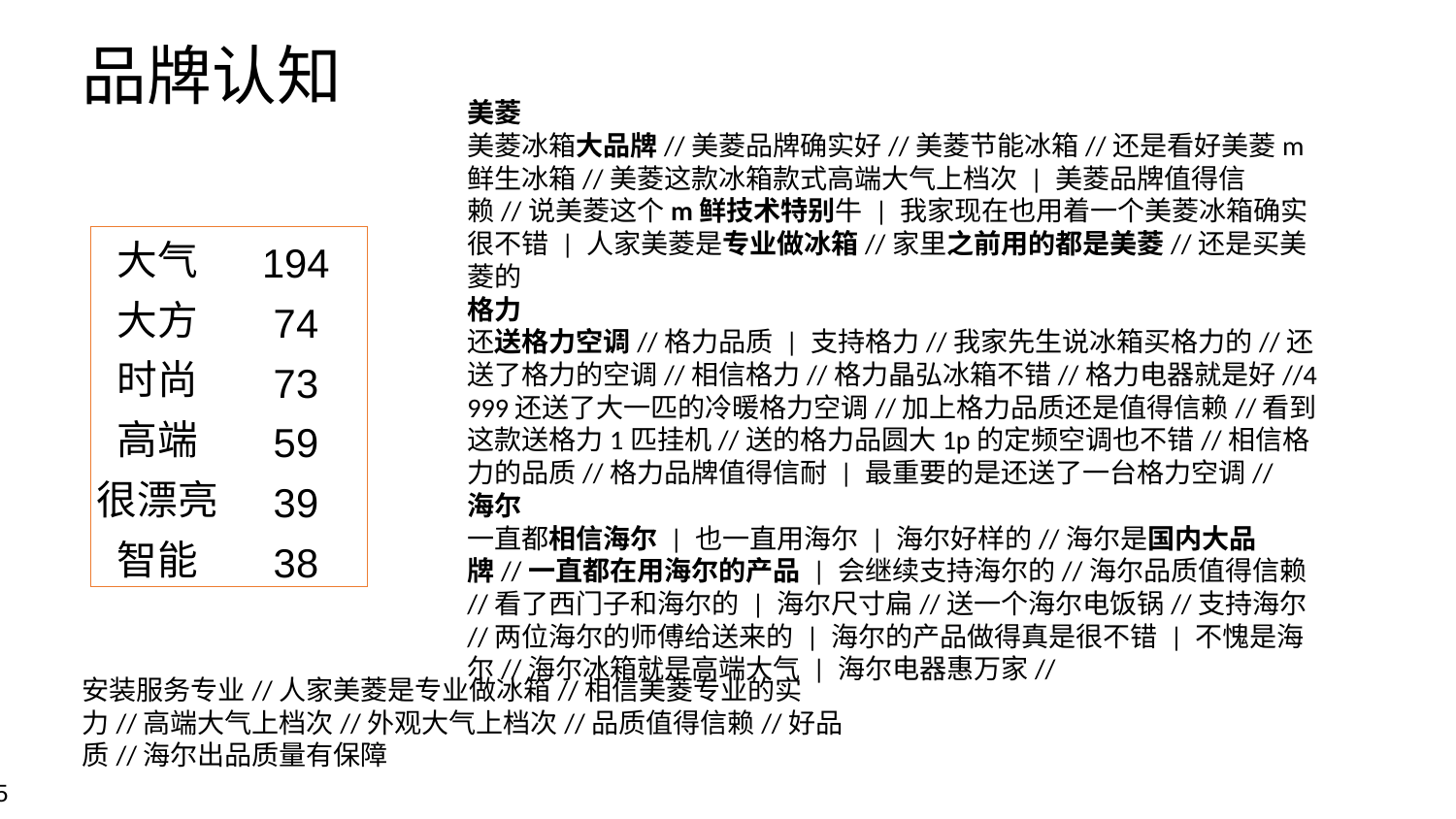

# 品牌认知
美菱
美菱冰箱大品牌//美菱品牌确实好//美菱节能冰箱//还是看好美菱m鲜生冰箱//美菱这款冰箱款式高端大气上档次 | 美菱品牌值得信赖//说美菱这个m鲜技术特别牛 | 我家现在也用着一个美菱冰箱确实很不错 | 人家美菱是专业做冰箱//家里之前用的都是美菱//还是买美菱的
格力
还送格力空调//格力品质 | 支持格力//我家先生说冰箱买格力的//还送了格力的空调//相信格力//格力晶弘冰箱不错//格力电器就是好//4999还送了大一匹的冷暖格力空调//加上格力品质还是值得信赖//看到这款送格力1匹挂机//送的格力品圆大1p的定频空调也不错//相信格力的品质//格力品牌值得信耐 | 最重要的是还送了一台格力空调//
海尔
一直都相信海尔 | 也一直用海尔 | 海尔好样的//海尔是国内大品牌//一直都在用海尔的产品 | 会继续支持海尔的//海尔品质值得信赖//看了西门子和海尔的 | 海尔尺寸扁//送一个海尔电饭锅//支持海尔//两位海尔的师傅给送来的 | 海尔的产品做得真是很不错 | 不愧是海尔//海尔冰箱就是高端大气 | 海尔电器惠万家//
| 大气 | 194 |
| --- | --- |
| 大方 | 74 |
| 时尚 | 73 |
| 高端 | 59 |
| 很漂亮 | 39 |
| 智能 | 38 |
安装服务专业//人家美菱是专业做冰箱//相信美菱专业的实力//高端大气上档次//外观大气上档次//品质值得信赖//好品质//海尔出品质量有保障